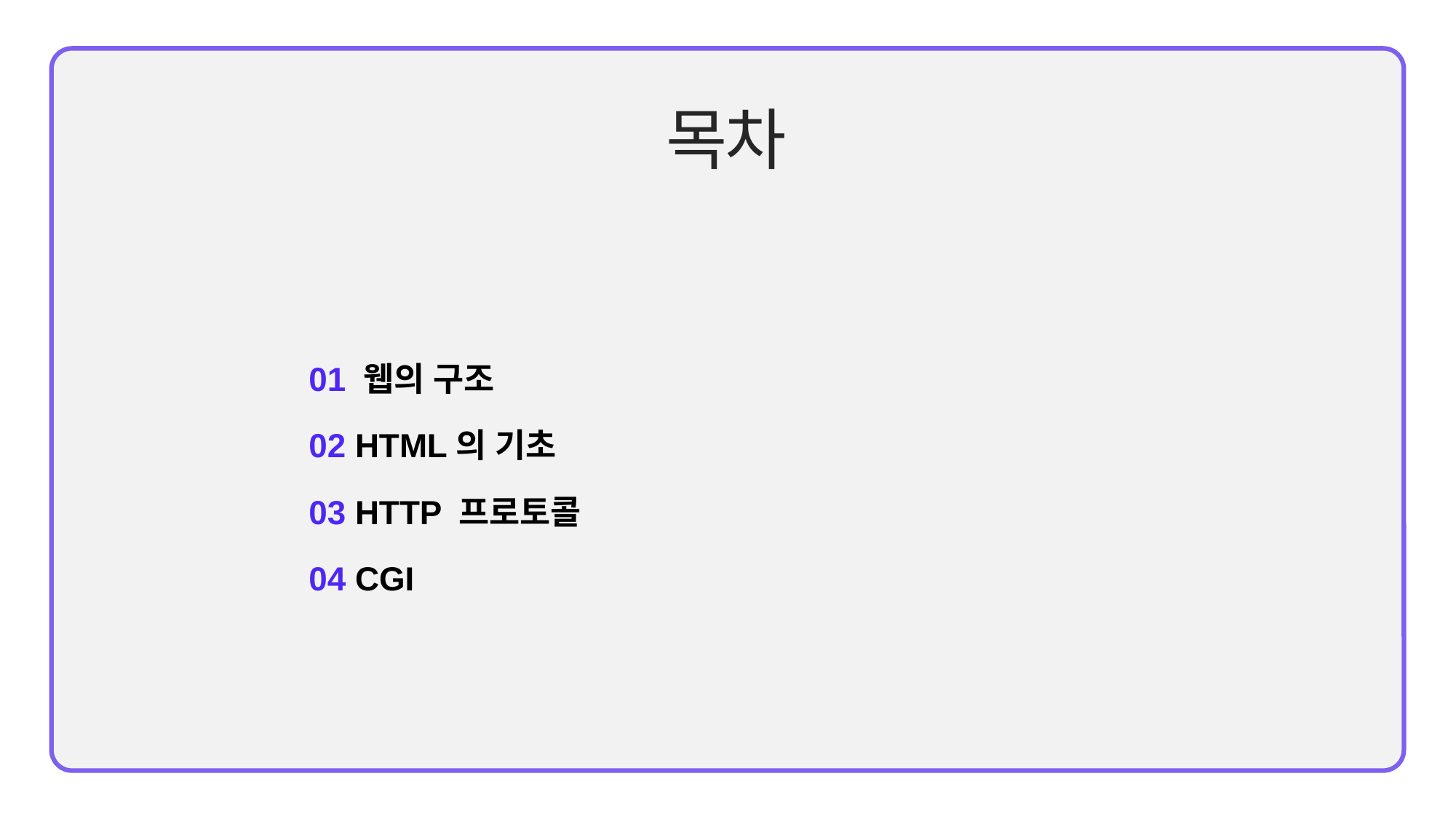

01 웹의 구조
02 HTML의 기초
03 HTTP 프로토콜
04 CGI